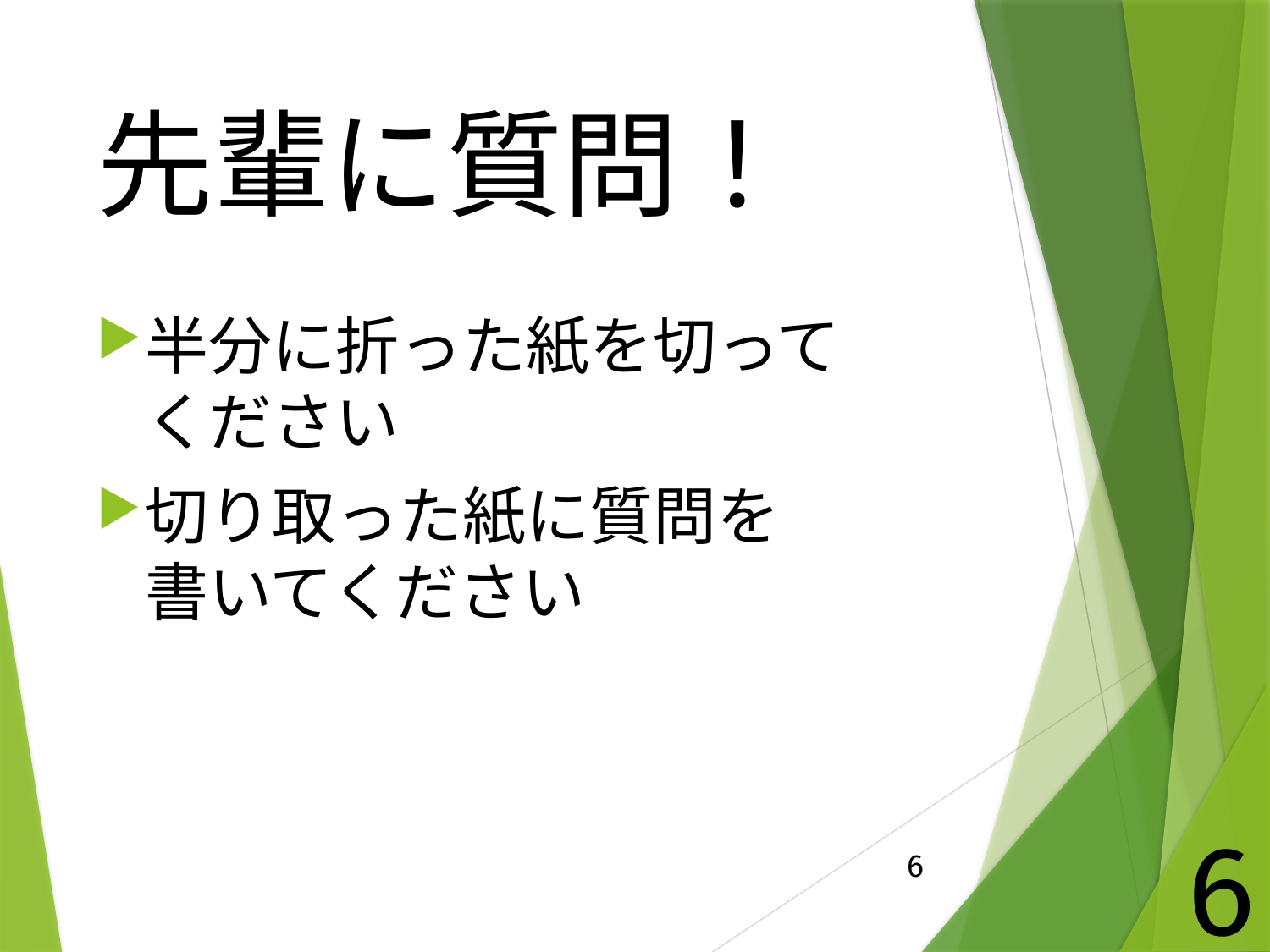

# 先輩に質問！
半分に折った紙を切って
ください
切り取った紙に質問を
書いてください
6